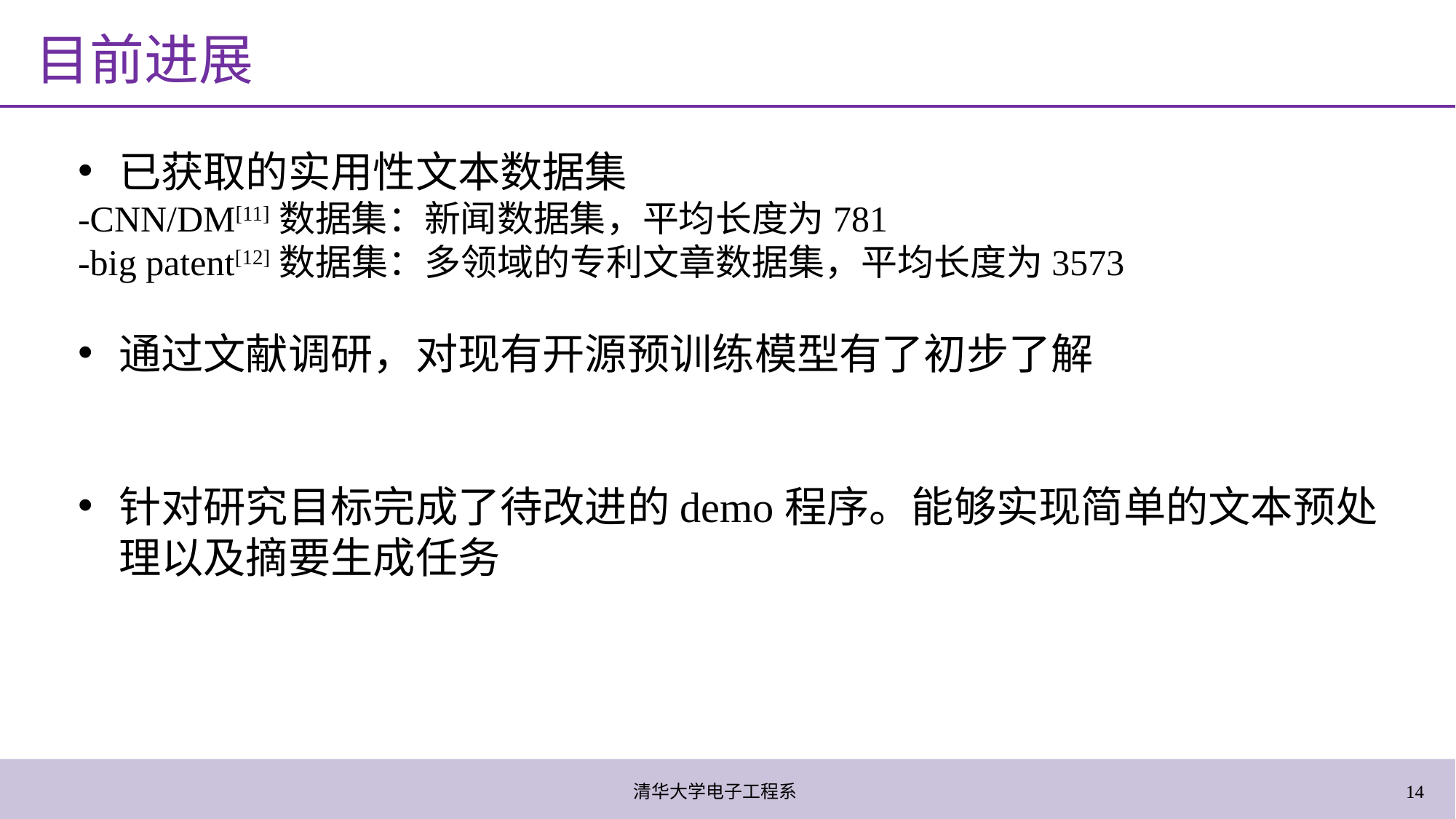

# 目前进展
已获取的实用性文本数据集
-CNN/DM[11]数据集：新闻数据集，平均长度为781
-big patent[12]数据集：多领域的专利文章数据集，平均长度为3573

通过文献调研，对现有开源预训练模型有了初步了解

针对研究目标完成了待改进的demo程序。能够实现简单的文本预处理以及摘要生成任务
清华大学电子工程系
14